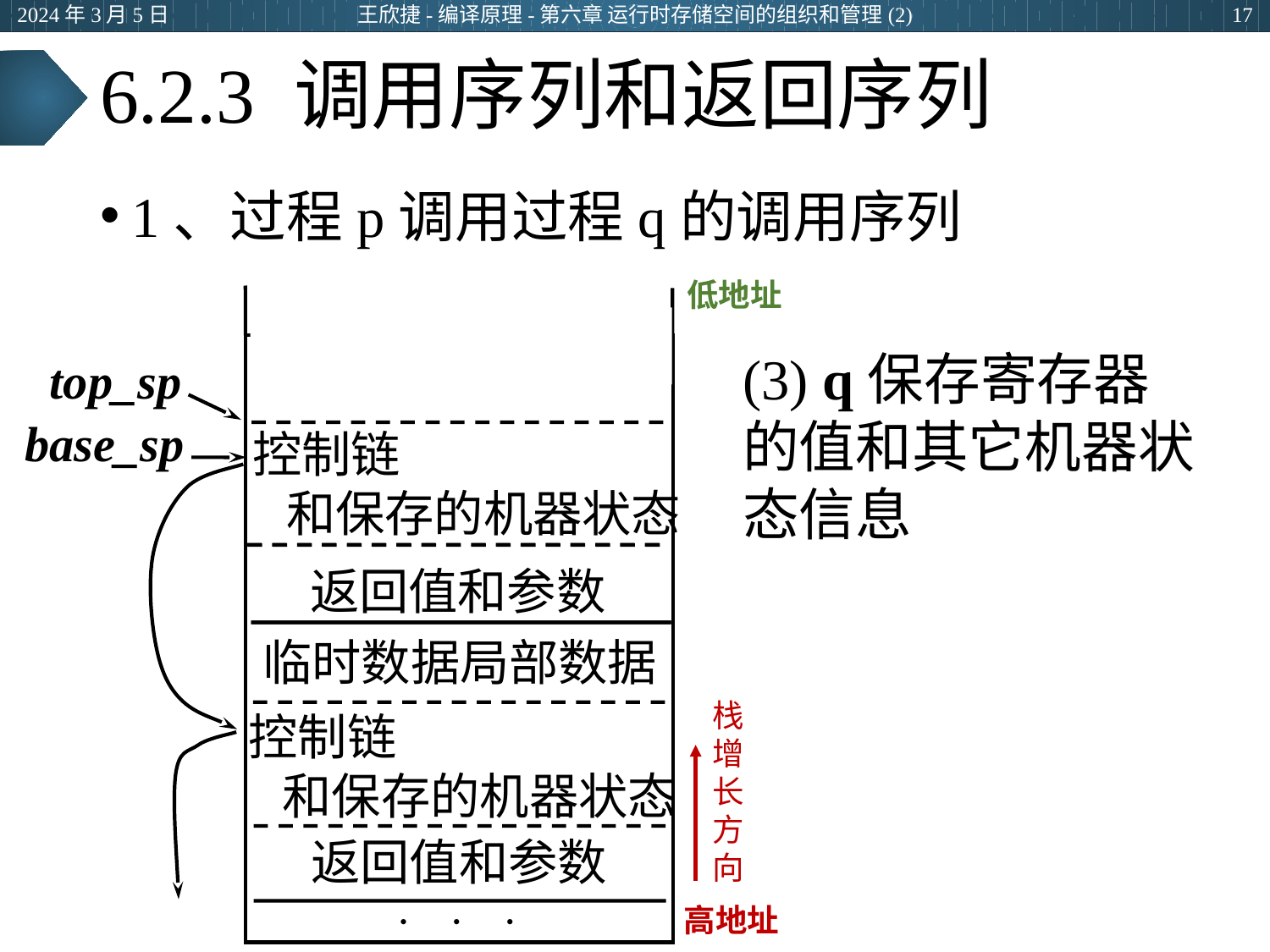

王欣捷-编译原理-第六章 运行时存储空间的组织和管理(2)
2024年3月5日
17
# 6.2.3 调用序列和返回序列
1、过程p调用过程q的调用序列

低地址
高地址

top_sp

base_sp
控制链
  和保存的机器状态

返回值和参数
临时数据局部数据

控制链
  和保存的机器状态

返回值和参数

⋅  ⋅  ⋅

(3) q保存寄存器的值和其它机器状态信息
栈
增
长
方
向